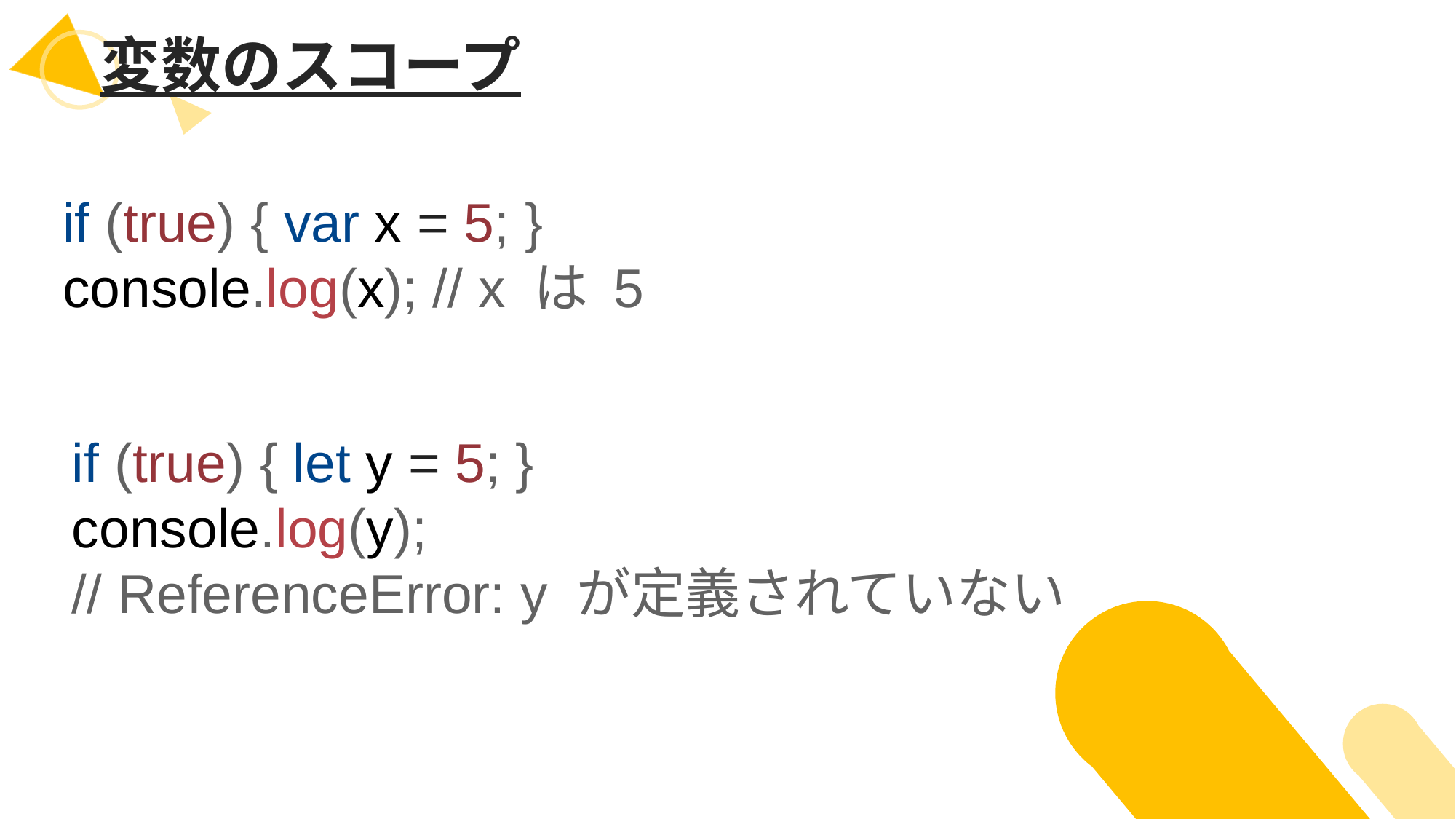

変数のスコープ

if (true) { var x = 5; }
console.log(x); // x は 5
if (true) { let y = 5; }
console.log(y);
// ReferenceError: y が定義されていない